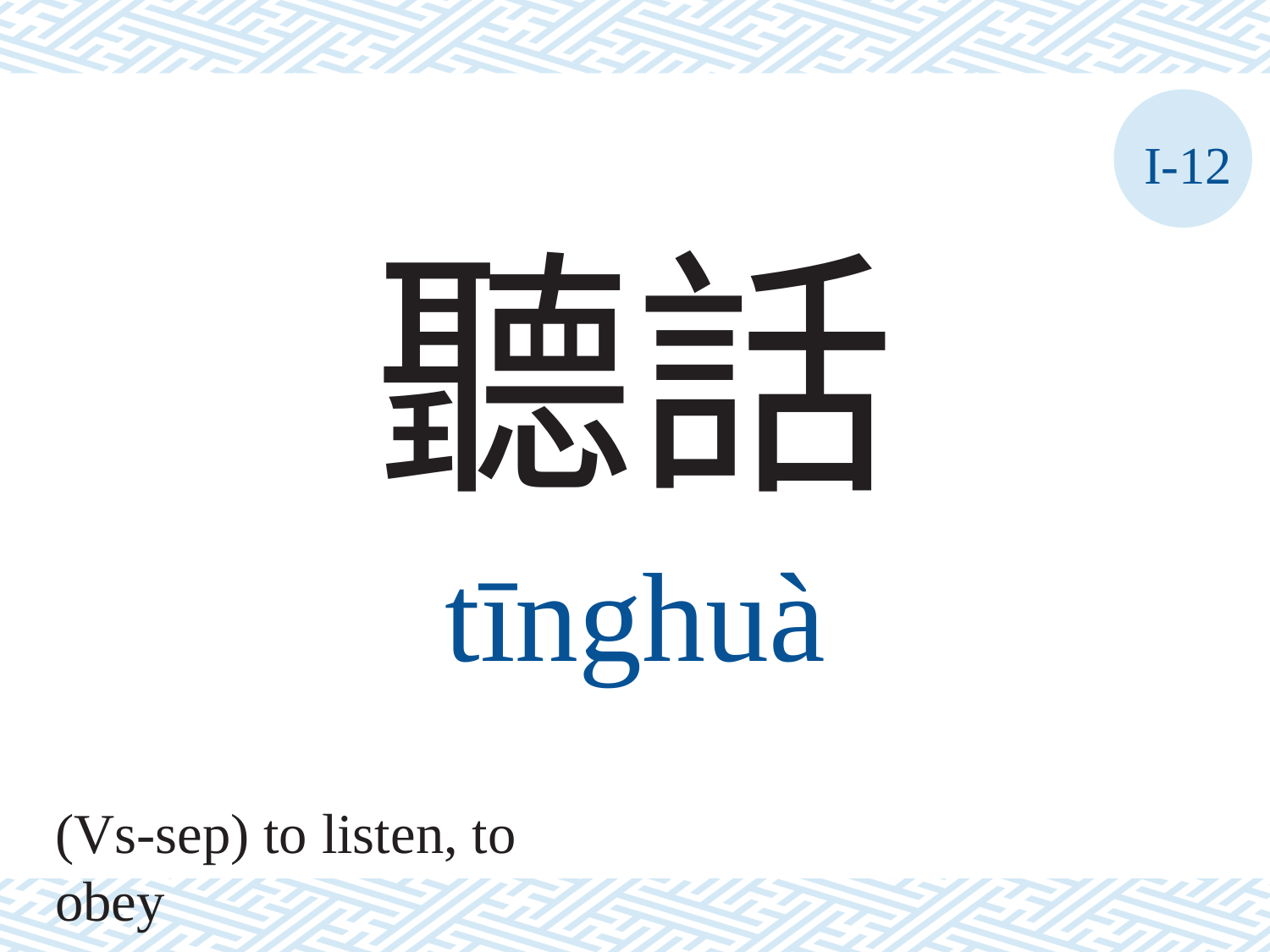

I-12
聽話
tīnghuà
(Vs-sep) to listen, to obey